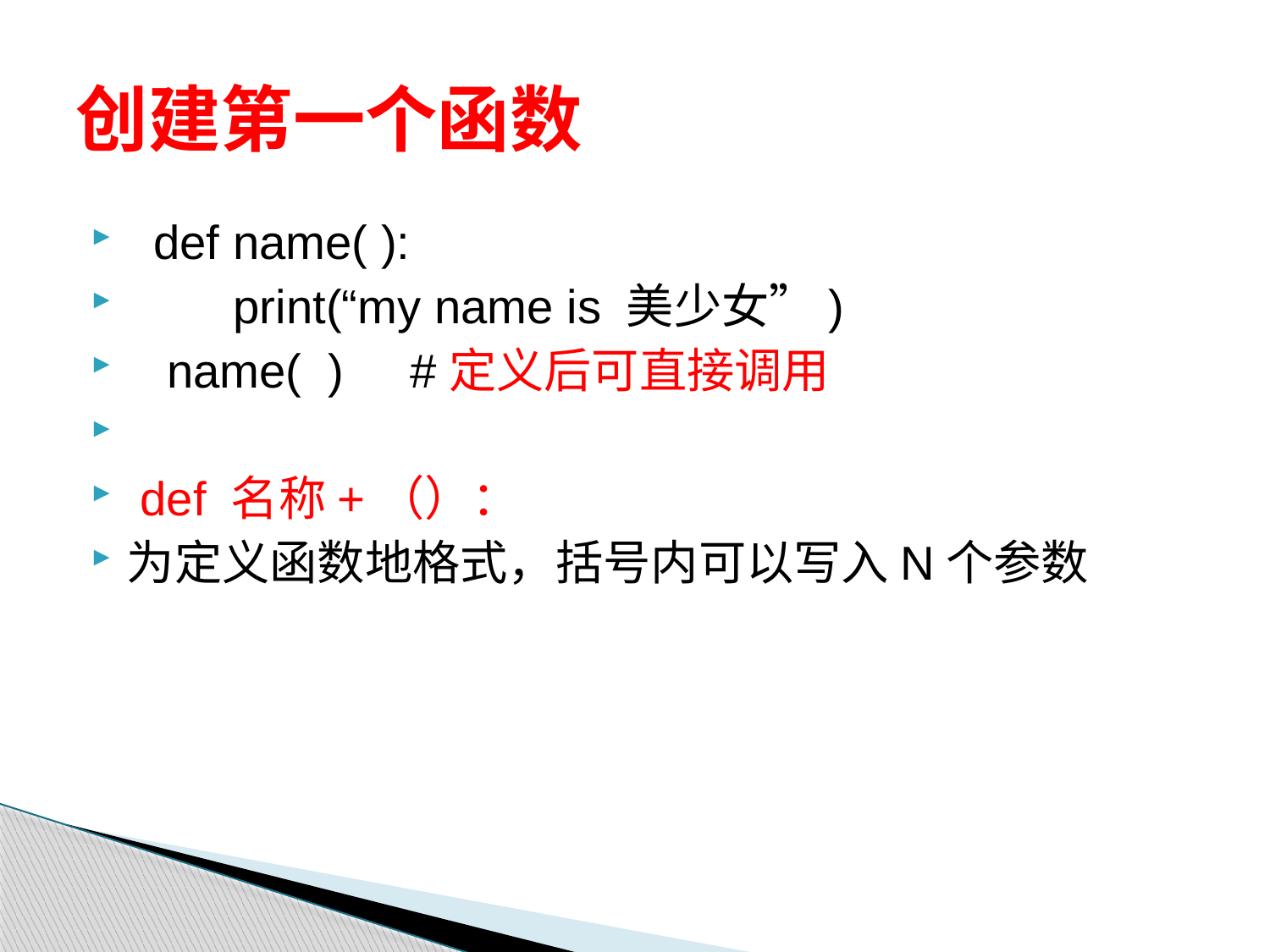

# 创建第一个函数
  def name( ):
        print(“my name is 美少女”)
   name(  )     #定义后可直接调用

 def 名称+（）：
为定义函数地格式，括号内可以写入N个参数